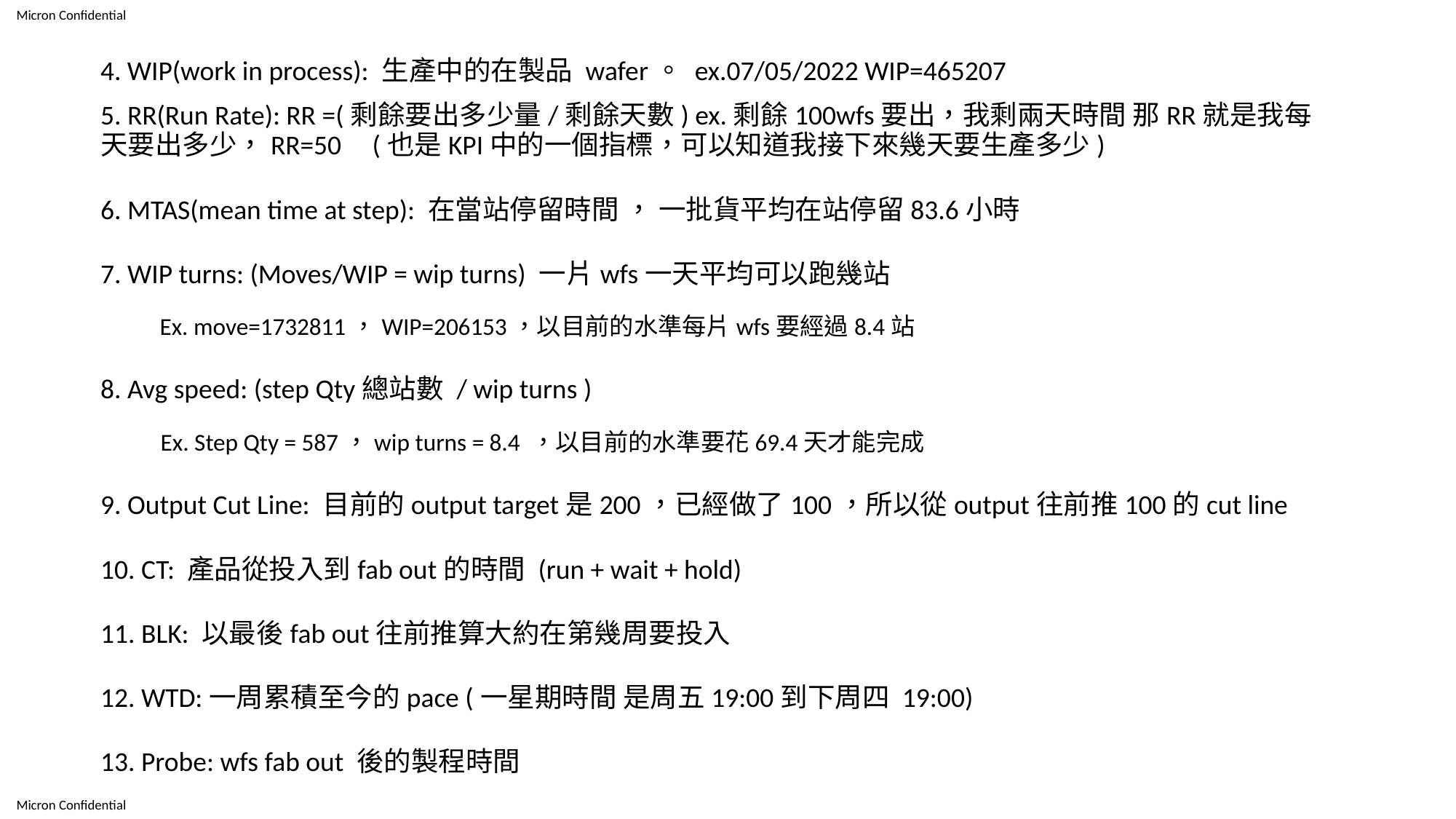

4. WIP(work in process): 生產中的在製品 wafer。 ex.07/05/2022 WIP=465207
5. RR(Run Rate): RR =(剩餘要出多少量/剩餘天數) ex.剩餘100wfs要出，我剩兩天時間 那RR就是我每天要出多少，RR=50     (也是KPI中的一個指標，可以知道我接下來幾天要生產多少)
6. MTAS(mean time at step): 在當站停留時間 ， 一批貨平均在站停留83.6小時
7. WIP turns: (Moves/WIP = wip turns) 一片wfs一天平均可以跑幾站
 Ex. move=1732811，WIP=206153，以目前的水準每片wfs要經過8.4站
8. Avg speed: (step Qty總站數 / wip turns )
 Ex. Step Qty = 587，wip turns = 8.4 ，以目前的水準要花69.4天才能完成
9. Output Cut Line: 目前的output target是200，已經做了100，所以從output往前推100的cut line
10. CT: 產品從投入到fab out的時間 (run + wait + hold)
11. BLK: 以最後fab out往前推算大約在第幾周要投入
12. WTD:一周累積至今的pace (一星期時間 是周五19:00到下周四 19:00)
13. Probe: wfs fab out 後的製程時間